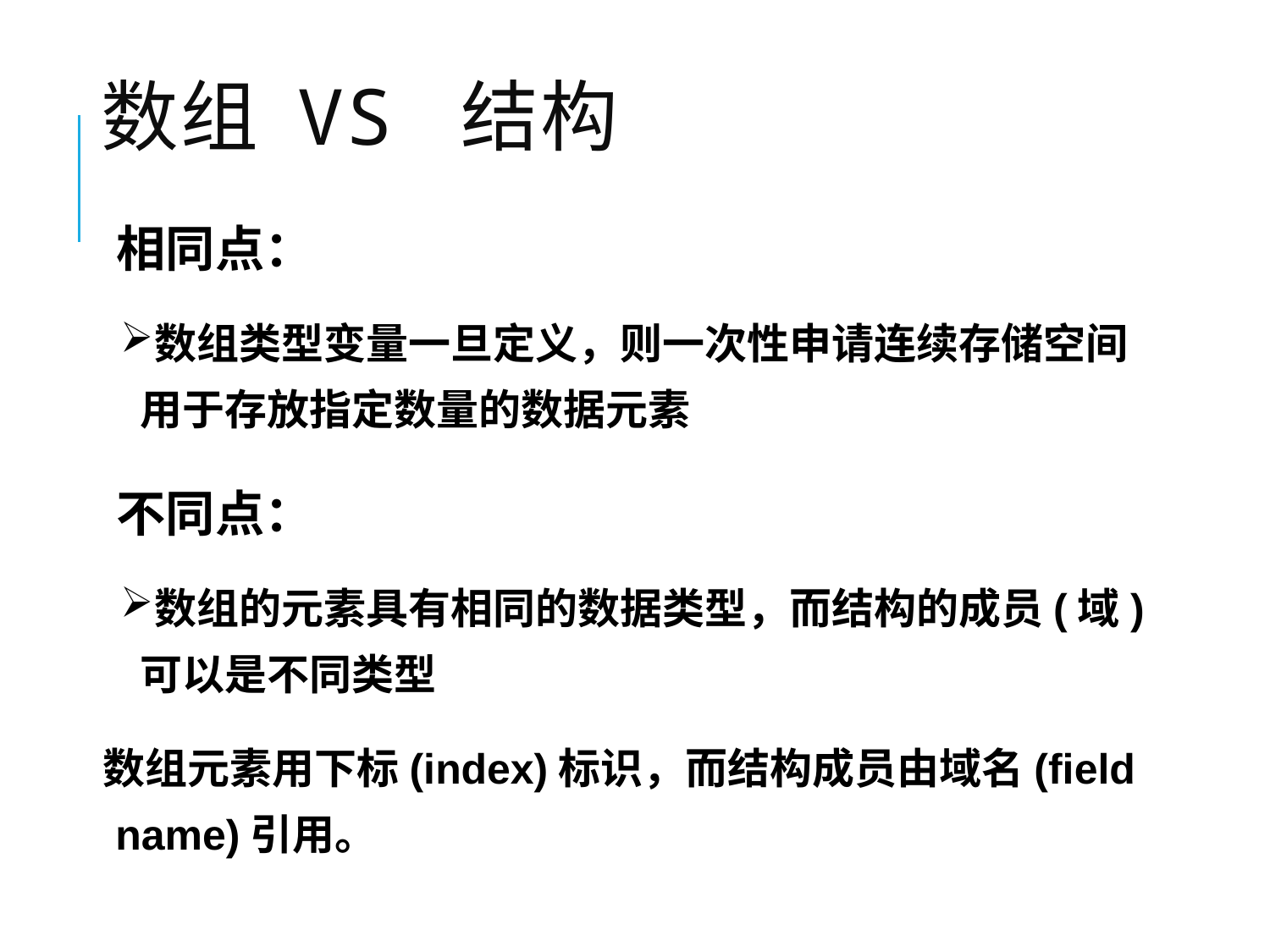

# 数组 VS 结构
相同点：
数组类型变量一旦定义，则一次性申请连续存储空间用于存放指定数量的数据元素
不同点：
数组的元素具有相同的数据类型，而结构的成员(域)可以是不同类型
数组元素用下标(index)标识，而结构成员由域名(field name)引用。